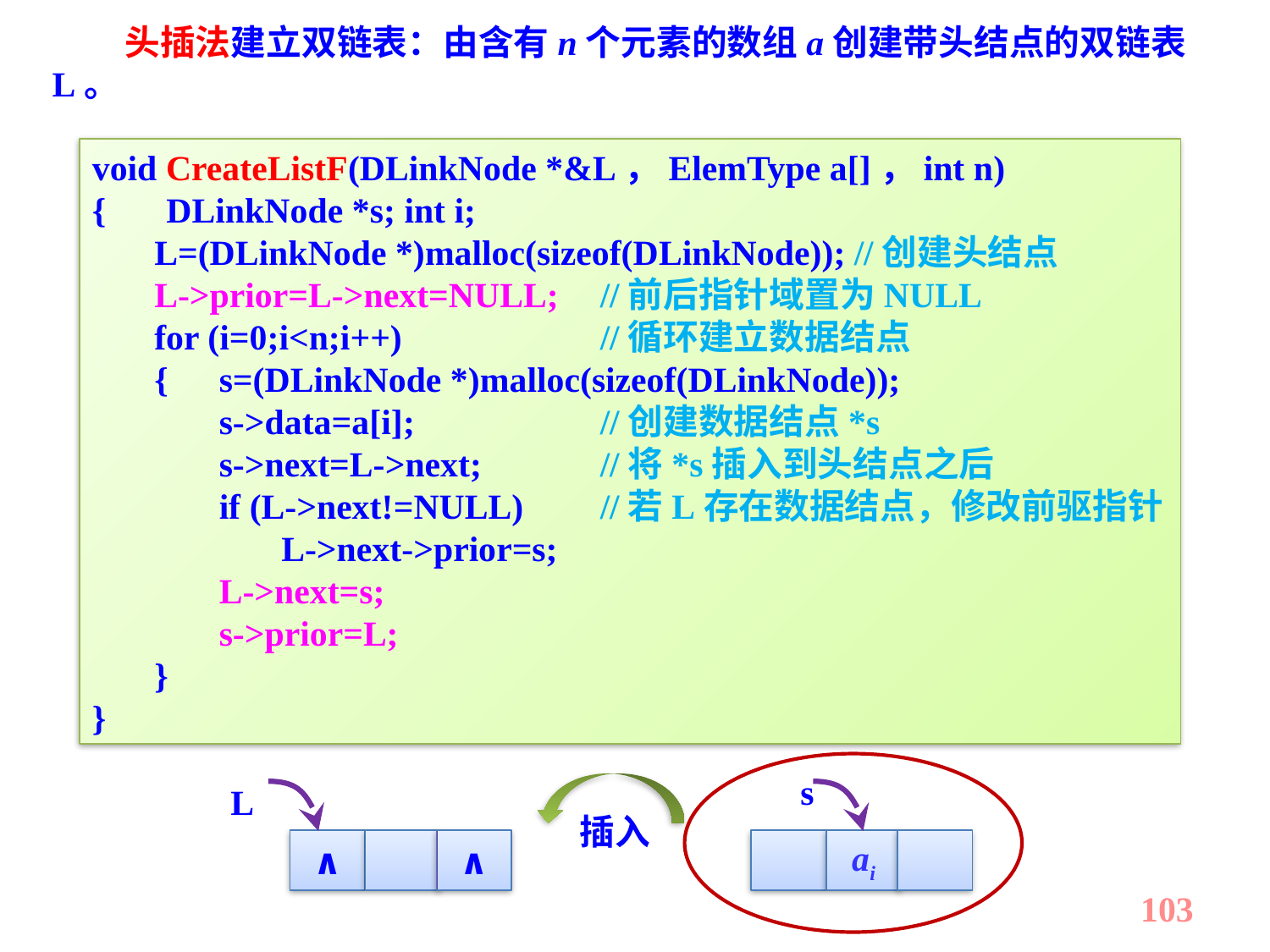

头插法建立双链表：由含有n个元素的数组a创建带头结点的双链表L。
void CreateListF(DLinkNode *&L，ElemType a[]，int n)
{　 DLinkNode *s; int i;
       L=(DLinkNode *)malloc(sizeof(DLinkNode));	//创建头结点
       L->prior=L->next=NULL;	//前后指针域置为NULL
       for (i=0;i<n;i++)		//循环建立数据结点
       {	s=(DLinkNode *)malloc(sizeof(DLinkNode));
	s->data=a[i];		//创建数据结点*s
	s->next=L->next;	//将*s插入到头结点之后
	if (L->next!=NULL)      	//若L存在数据结点，修改前驱指针
  	       L->next->prior=s;
	L->next=s;
	s->prior=L;
       }
}

插入
s

ai

L

∧

∧
103